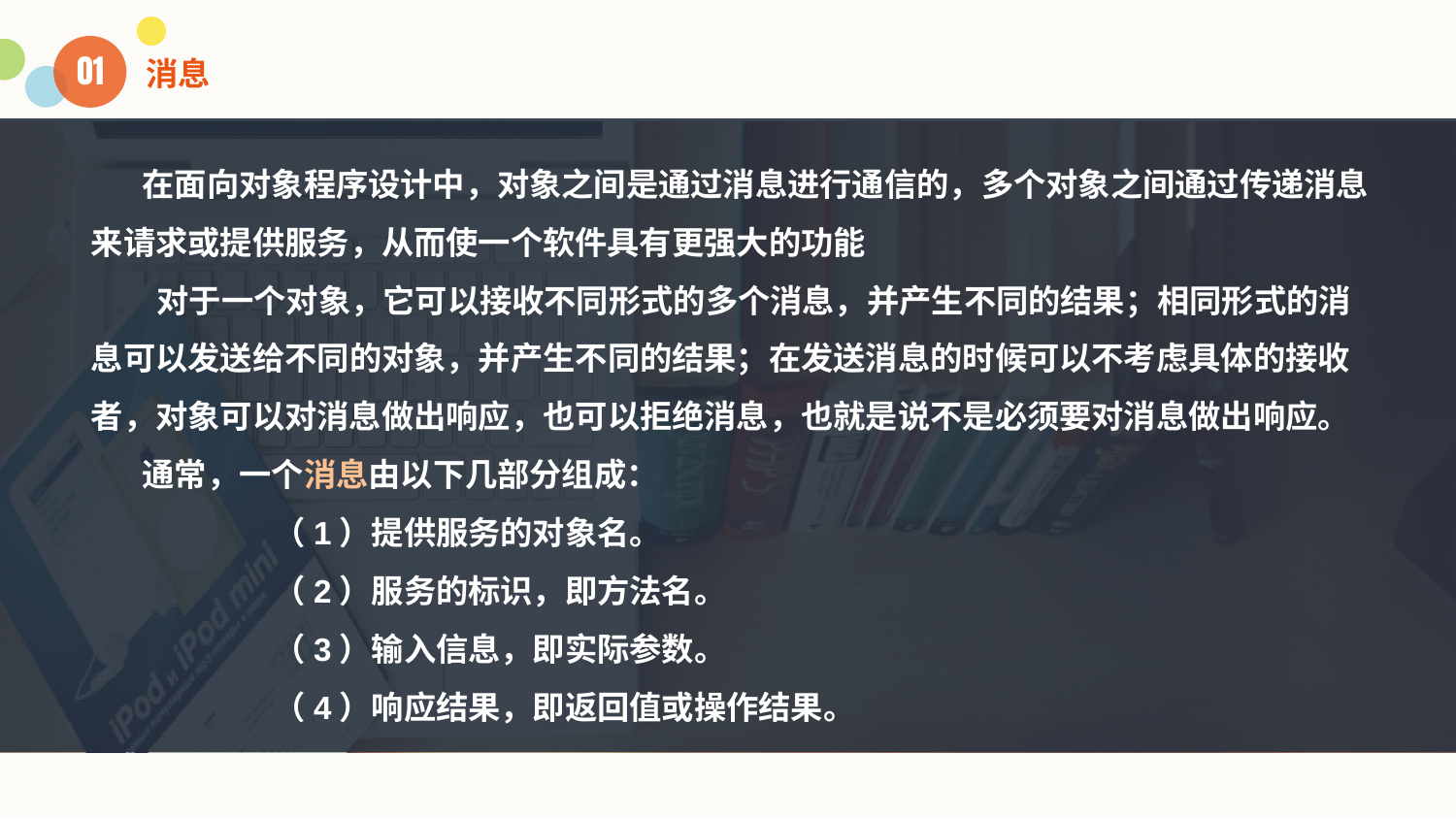

01
消息

                在面向对象程序设计中，对象之间是通过消息进行通信的，多个对象之间通过传递消息来请求或提供服务，从而使一个软件具有更强大的功能
	        对于一个对象，它可以接收不同形式的多个消息，并产生不同的结果；相同形式的消息可以发送给不同的对象，并产生不同的结果；在发送消息的时候可以不考虑具体的接收者，对象可以对消息做出响应，也可以拒绝消息，也就是说不是必须要对消息做出响应。
                通常，一个消息由以下几部分组成：
      		    （1）提供服务的对象名。
      		    （2）服务的标识，即方法名。
      		    （3）输入信息，即实际参数。
      		    （4）响应结果，即返回值或操作结果。